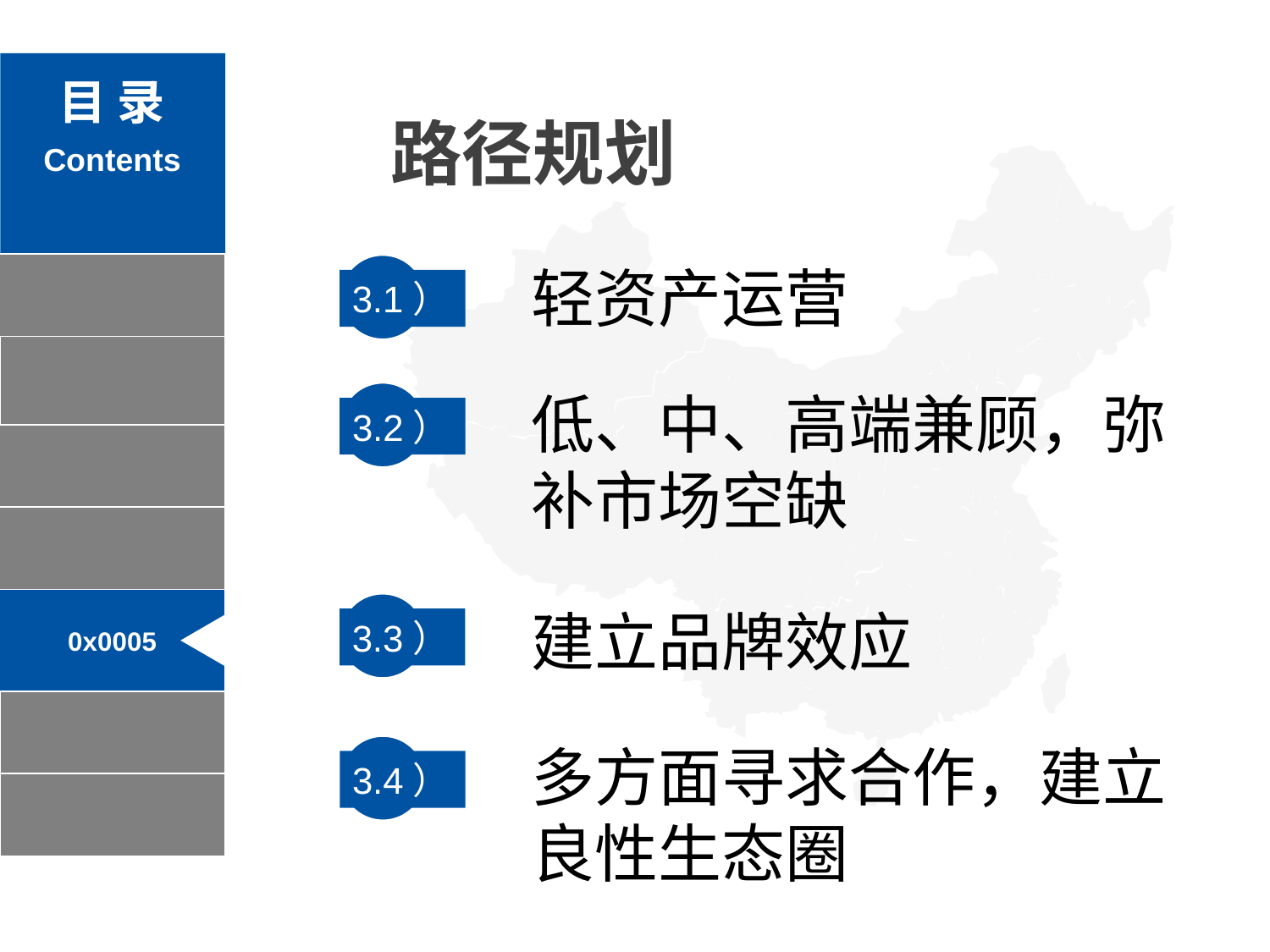

目 录
Contents

0x0005

路径规划
轻资产运营

3.1）

低、中、高端兼顾，弥补市场空缺

3.2）

3.3）
建立品牌效应

多方面寻求合作，建立良性生态圈

3.4）